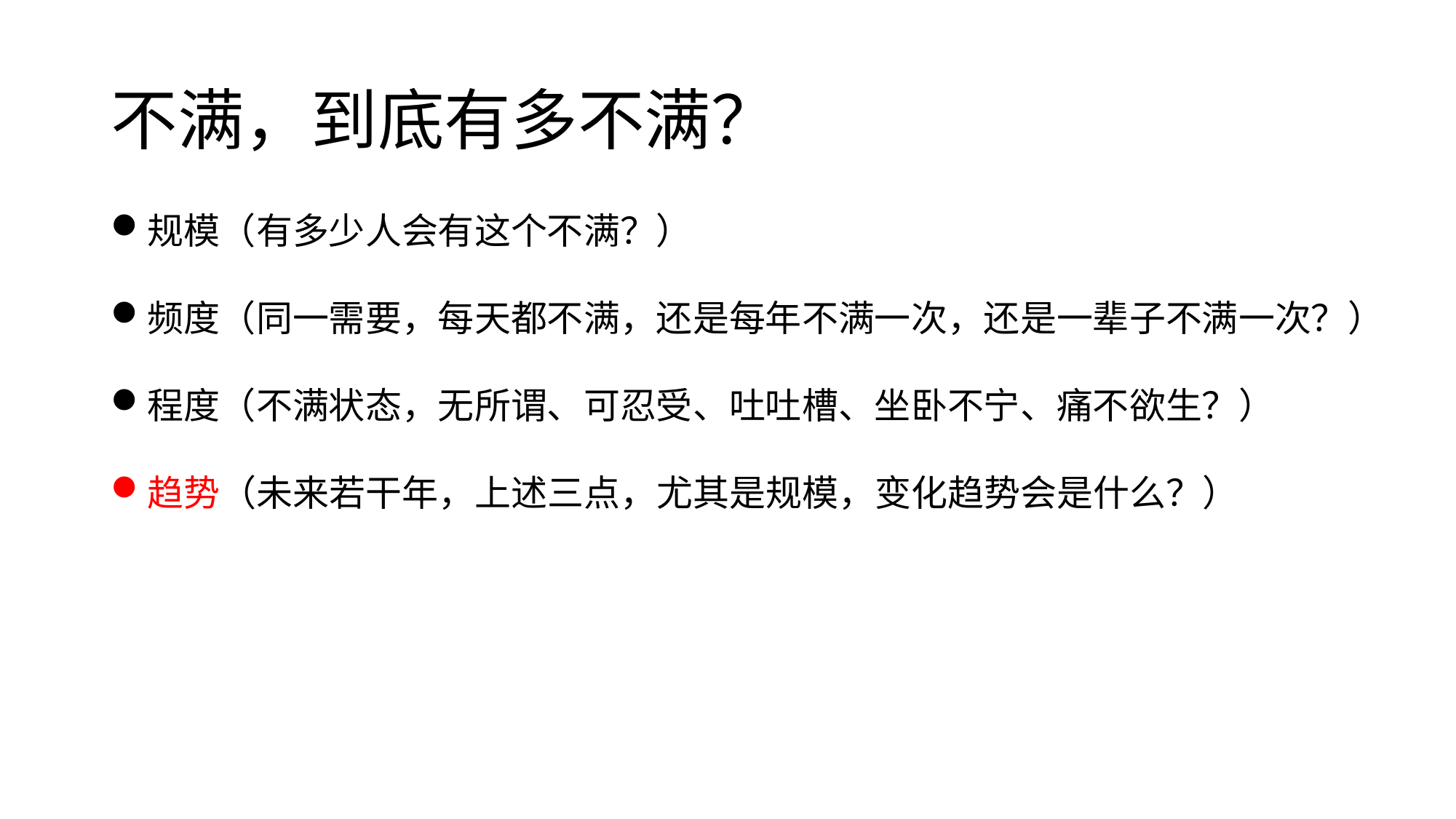

# 不满，到底有多不满？
规模（有多少人会有这个不满？）

频度（同一需要，每天都不满，还是每年不满一次，还是一辈子不满一次？）

程度（不满状态，无所谓、可忍受、吐吐槽、坐卧不宁、痛不欲生？）

趋势（未来若干年，上述三点，尤其是规模，变化趋势会是什么？）